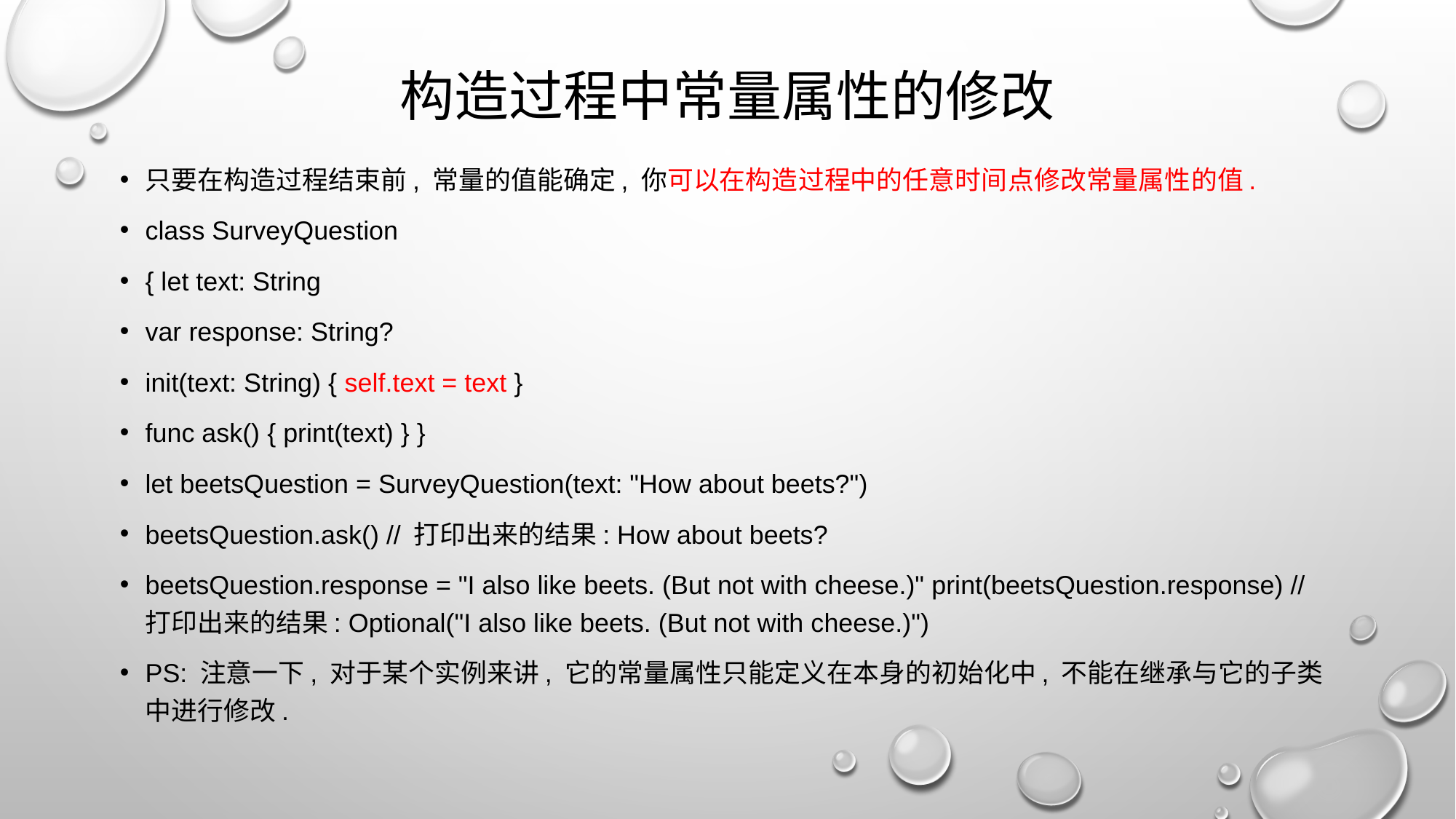

# 构造过程中常量属性的修改
只要在构造过程结束前, 常量的值能确定, 你可以在构造过程中的任意时间点修改常量属性的值.
class SurveyQuestion
{ let text: String
var response: String?
init(text: String) { self.text = text }
func ask() { print(text) } }
let beetsQuestion = SurveyQuestion(text: "How about beets?")
beetsQuestion.ask() // 打印出来的结果: How about beets?
beetsQuestion.response = "I also like beets. (But not with cheese.)" print(beetsQuestion.response) // 打印出来的结果: Optional("I also like beets. (But not with cheese.)")
PS: 注意一下, 对于某个实例来讲, 它的常量属性只能定义在本身的初始化中, 不能在继承与它的子类中进行修改.